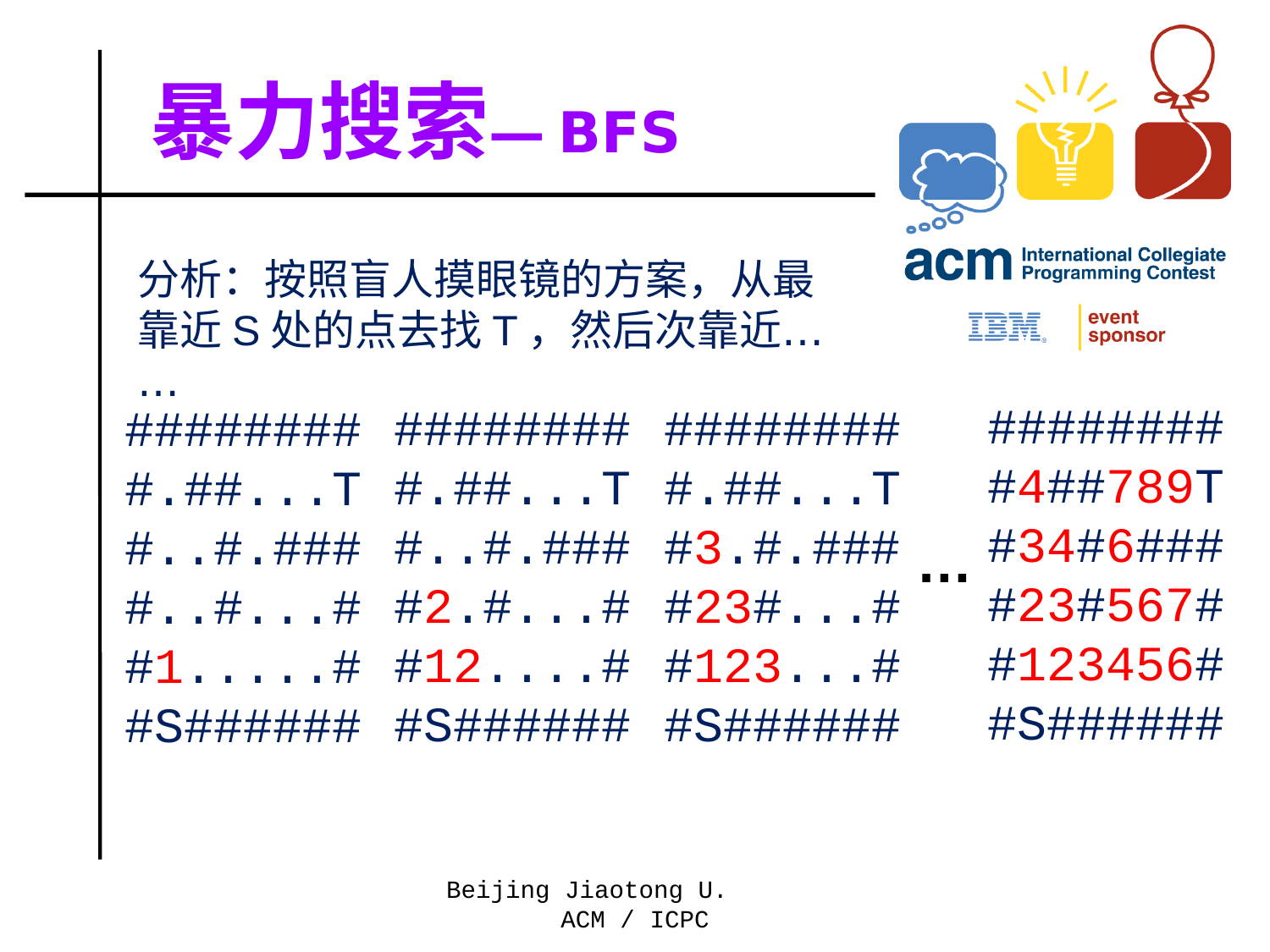

暴力搜索—BFS
分析：按照盲人摸眼镜的方案，从最靠近S处的点去找T，然后次靠近……
########
#4##789T
#34#6###
#23#567#
#123456#
#S######

########
#.##...T
#..#.###
#2.#...#
#12....#
#S######

########
#.##...T
#3.#.###
#23#...#
#123...#
#S######

# ########
#.##...T
#..#.###
#..#...#
#1.....#
#S######

…